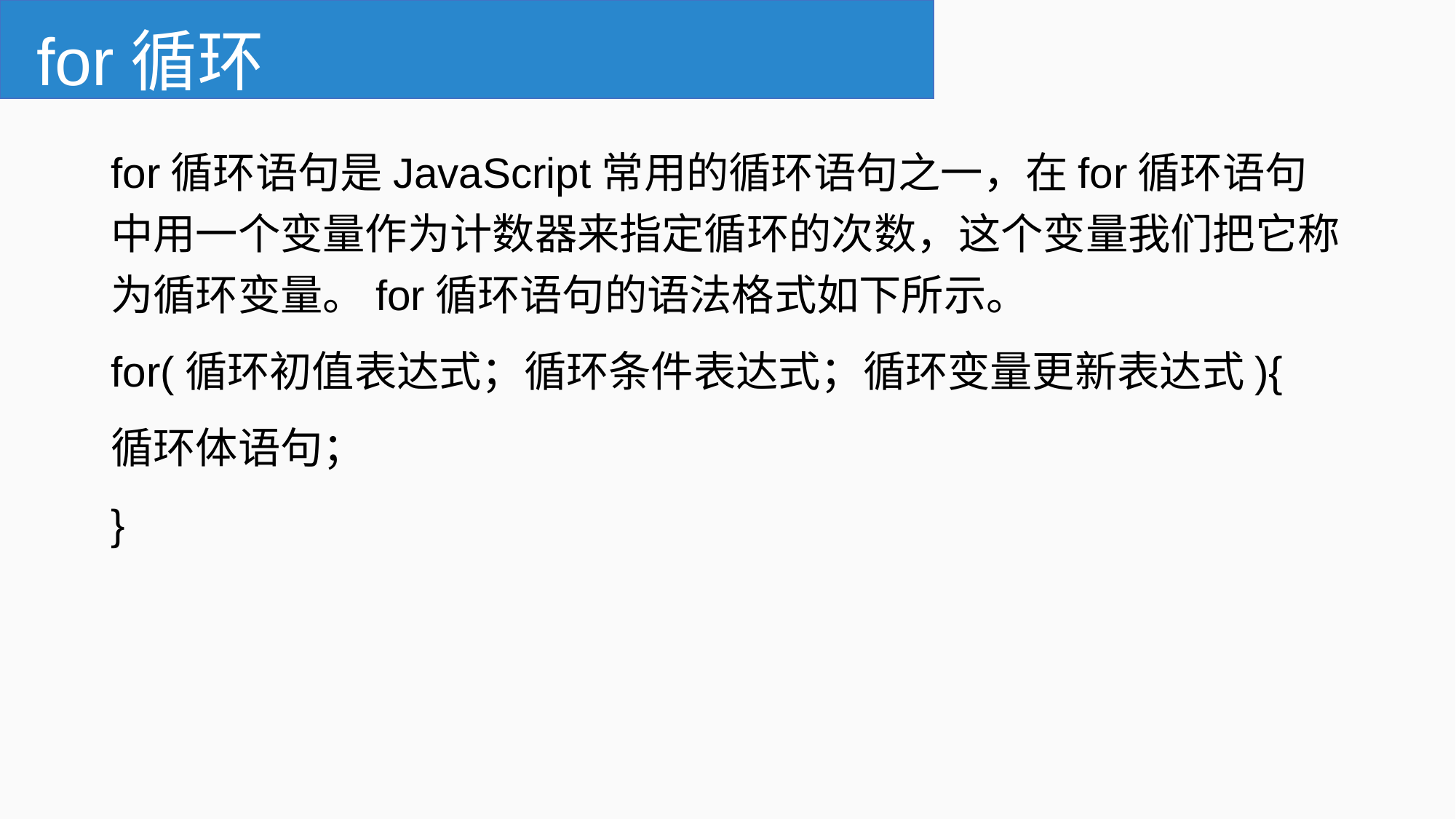

# for循环
for循环语句是JavaScript常用的循环语句之一，在for循环语句中用一个变量作为计数器来指定循环的次数，这个变量我们把它称为循环变量。for循环语句的语法格式如下所示。
for(循环初值表达式；循环条件表达式；循环变量更新表达式){
循环体语句；
}